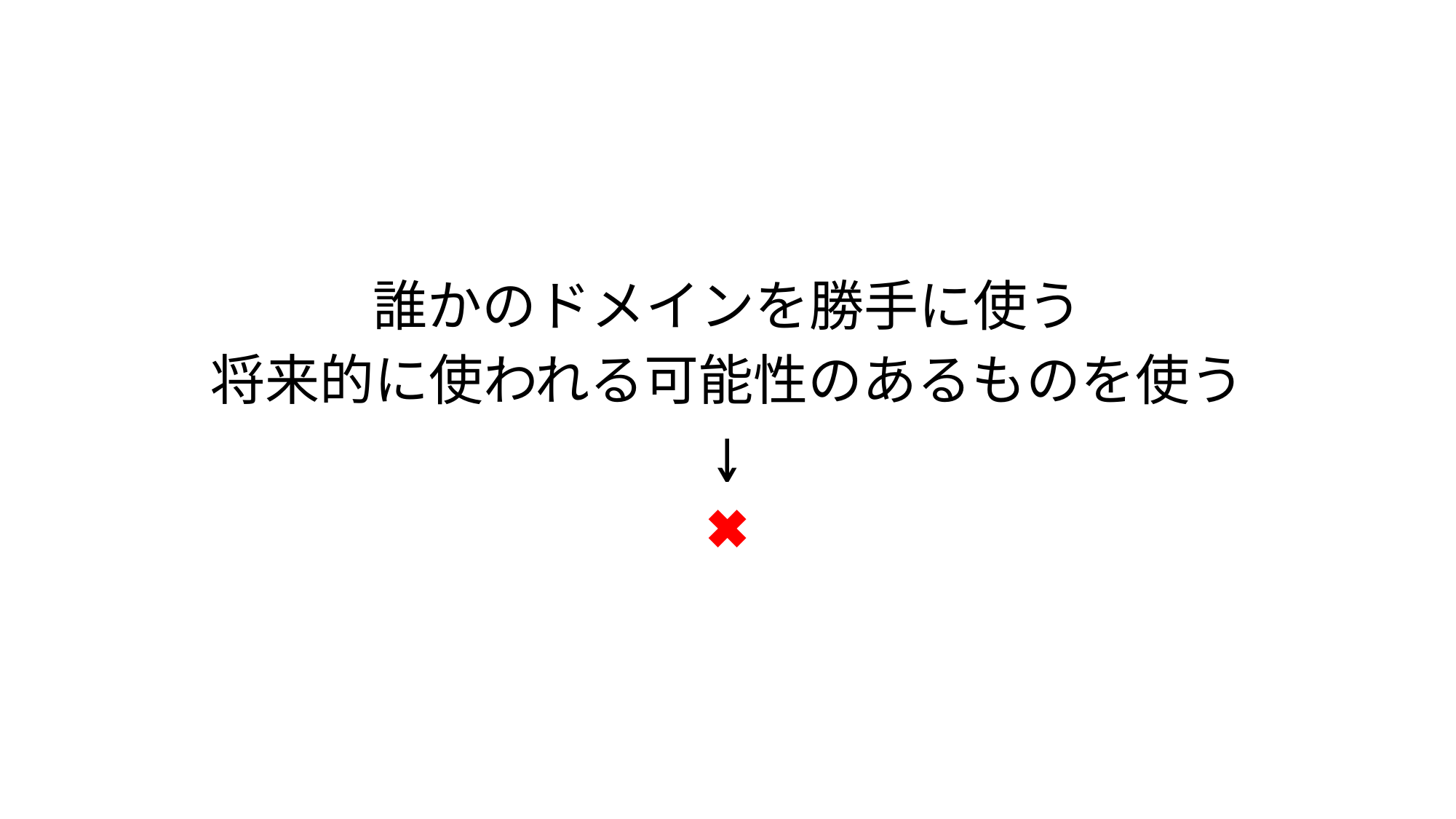

誰かのドメインを勝手に使う
将来的に使われる可能性のあるものを使う
↓
✖